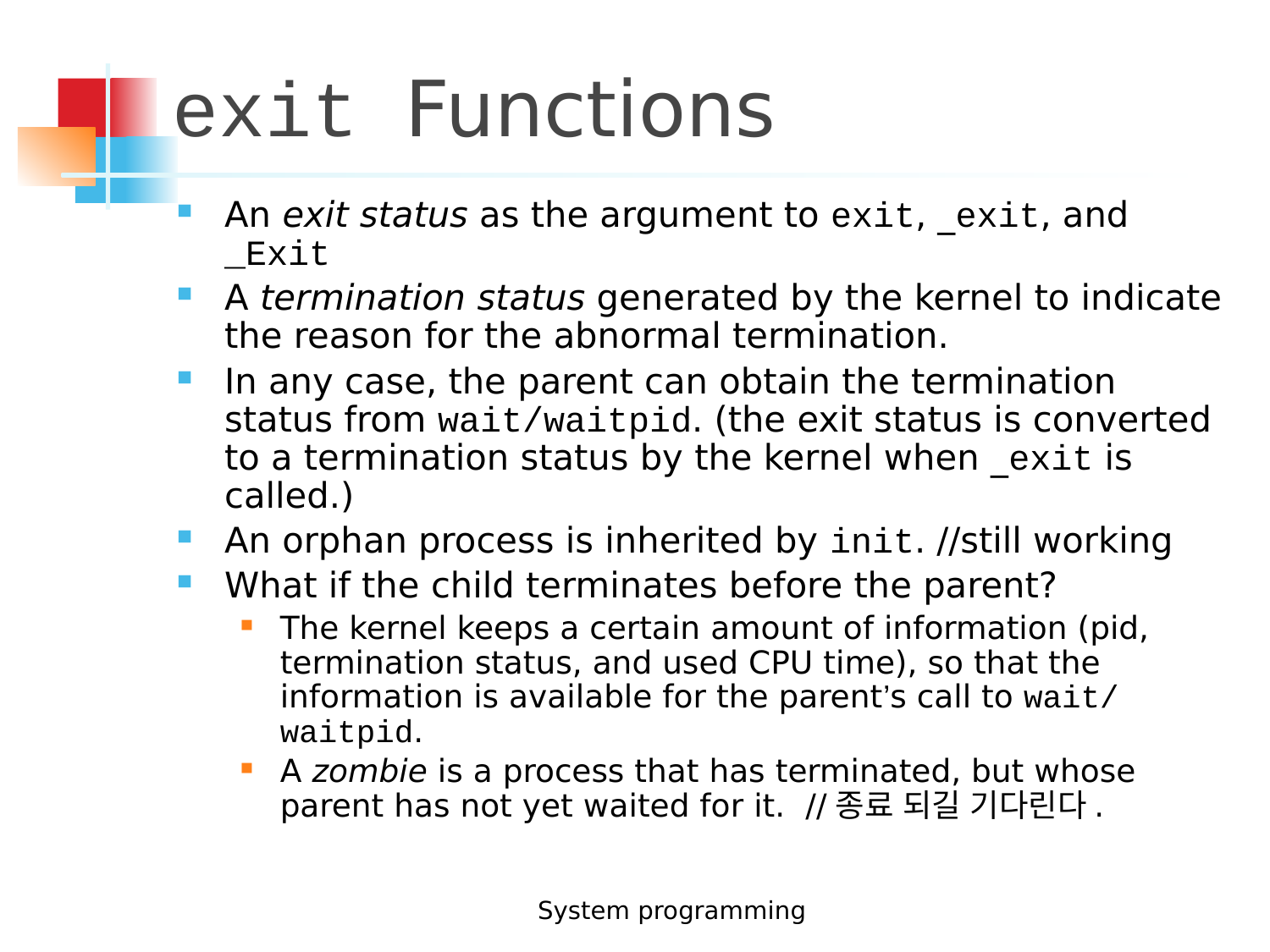

exit Functions
An exit status as the argument to exit, _exit, and _Exit
A termination status generated by the kernel to indicate the reason for the abnormal termination.
In any case, the parent can obtain the termination status from wait/waitpid. (the exit status is converted to a termination status by the kernel when _exit is called.)
An orphan process is inherited by init. //still working
What if the child terminates before the parent?
The kernel keeps a certain amount of information (pid, termination status, and used CPU time), so that the information is available for the parent’s call to wait/waitpid.
A zombie is a process that has terminated, but whose parent has not yet waited for it.  //종료 되길 기다린다.